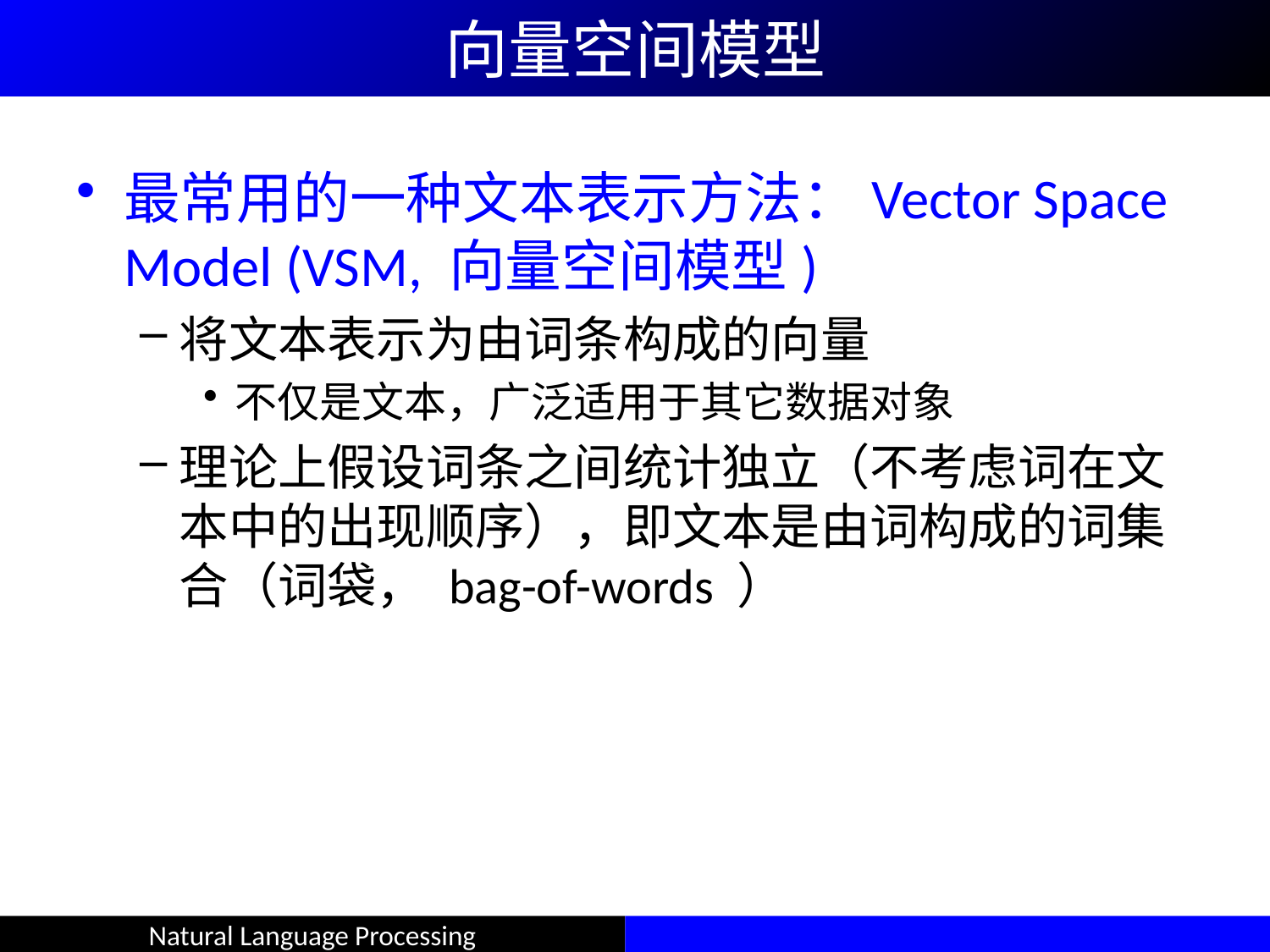

向量空间模型
最常用的一种文本表示方法：Vector Space Model (VSM, 向量空间模型)
将文本表示为由词条构成的向量
不仅是文本，广泛适用于其它数据对象
理论上假设词条之间统计独立（不考虑词在文本中的出现顺序），即文本是由词构成的词集合（词袋， bag-of-words ）